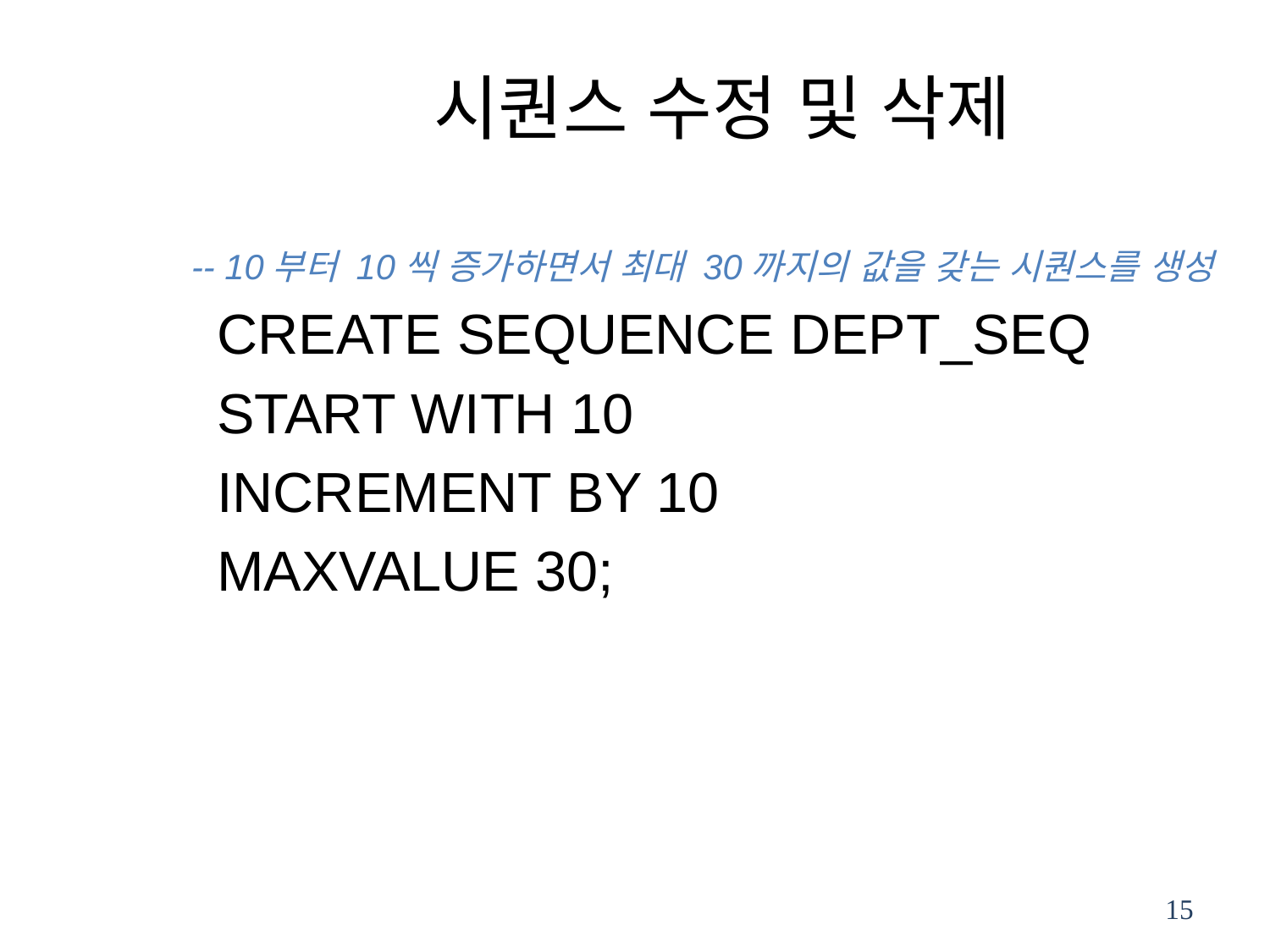

# 시퀀스 수정 및 삭제
-- 10부터 10씩 증가하면서 최대 30까지의 값을 갖는 시퀀스를 생성
CREATE SEQUENCE DEPT_SEQ
START WITH 10
INCREMENT BY 10
MAXVALUE 30;

15